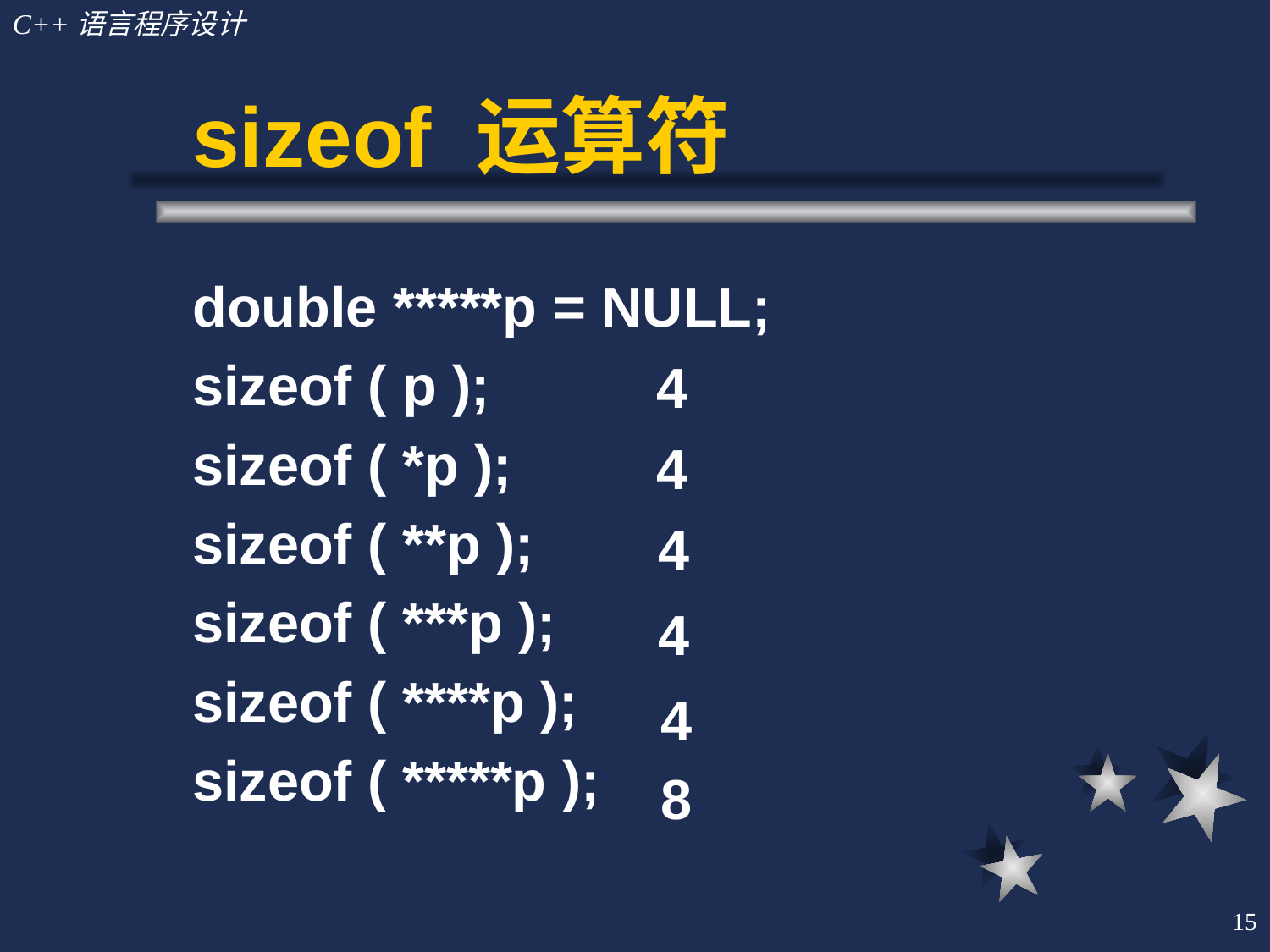

# sizeof 运算符
double *****p = NULL;
sizeof ( p );
sizeof ( *p );
sizeof ( **p );
sizeof ( ***p );
sizeof ( ****p );
sizeof ( *****p );

4
4
4
4
4
8
15